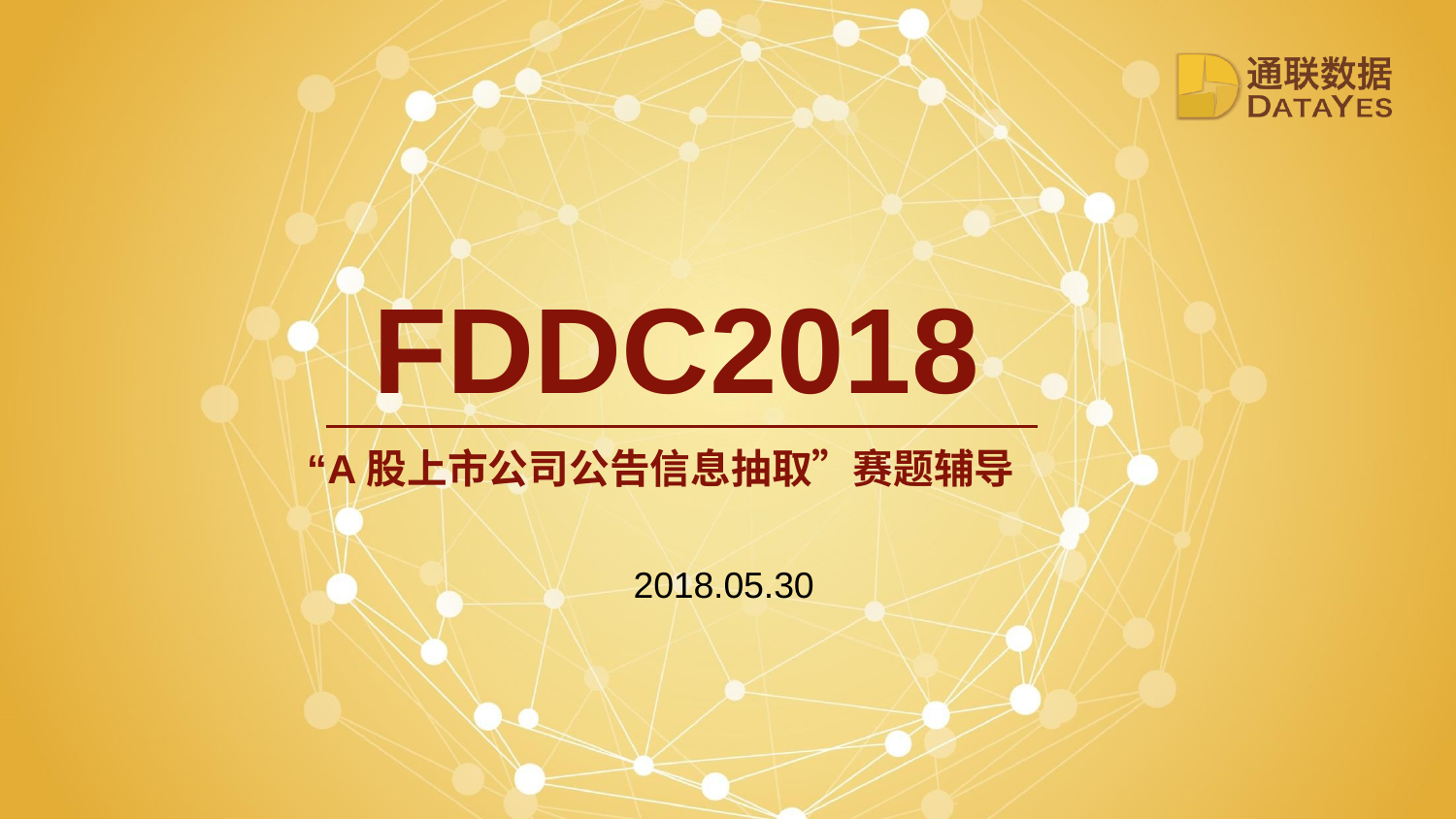

# FDDC2018

“A股上市公司公告信息抽取”赛题辅导

2018.05.30
Copyright © 2017 DataYes. All rights reserved	● 保密文件，请勿外泄